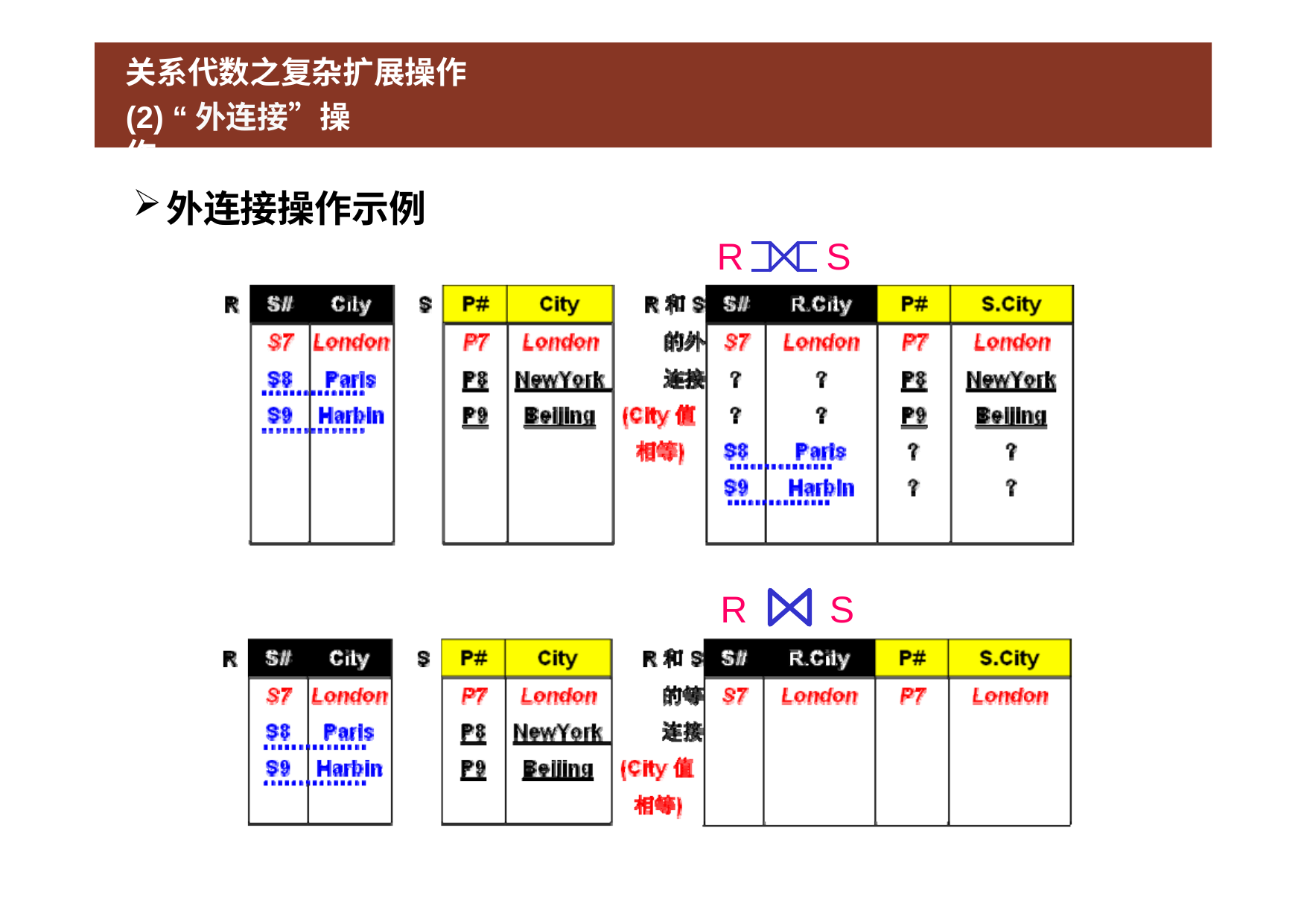

# 关系代数之复杂扩展操作
(2) “外连接”操作
外连接操作示例
R
S

R
S